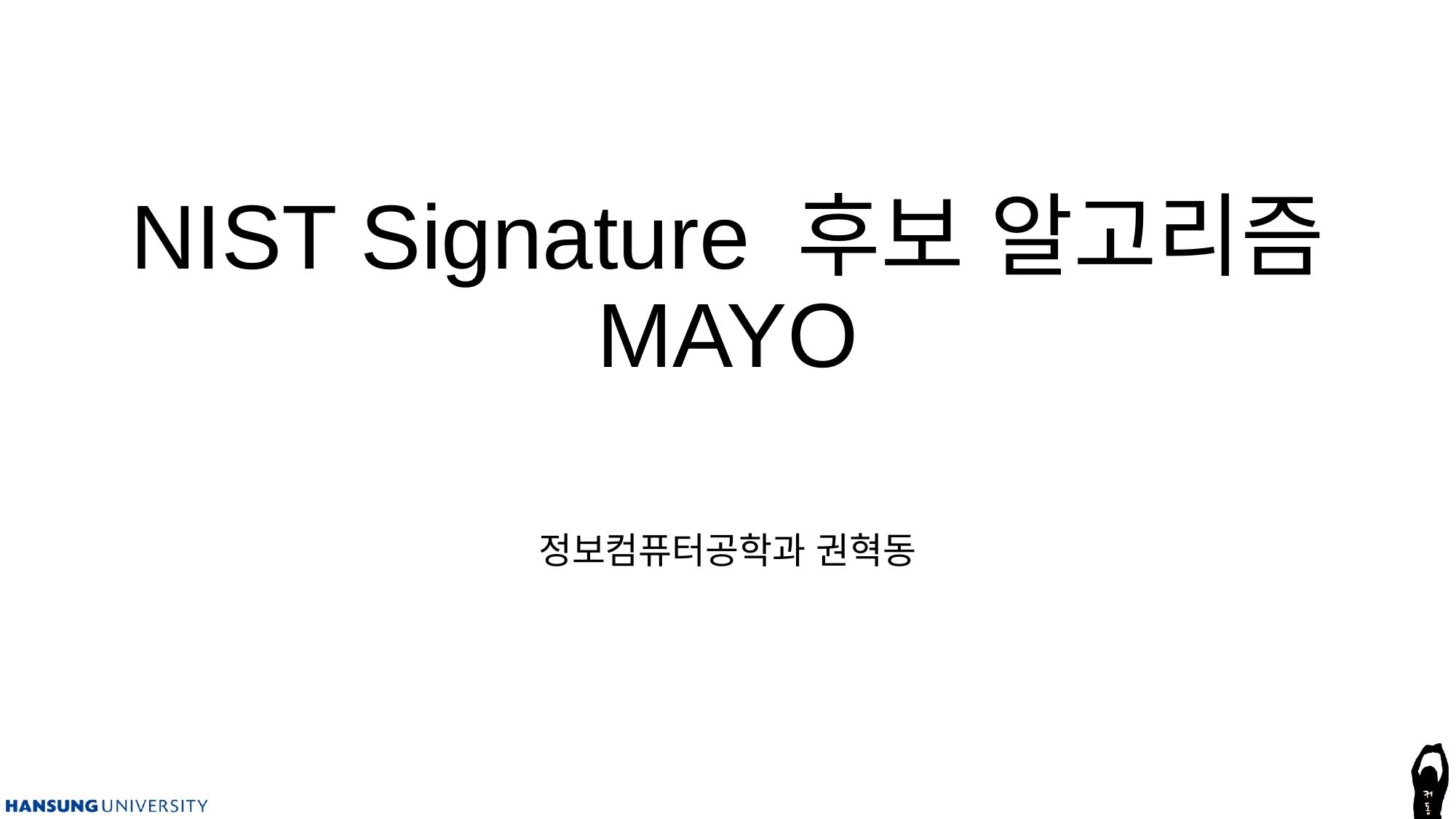

# NIST Signature 후보 알고리즘 MAYO
정보컴퓨터공학과 권혁동